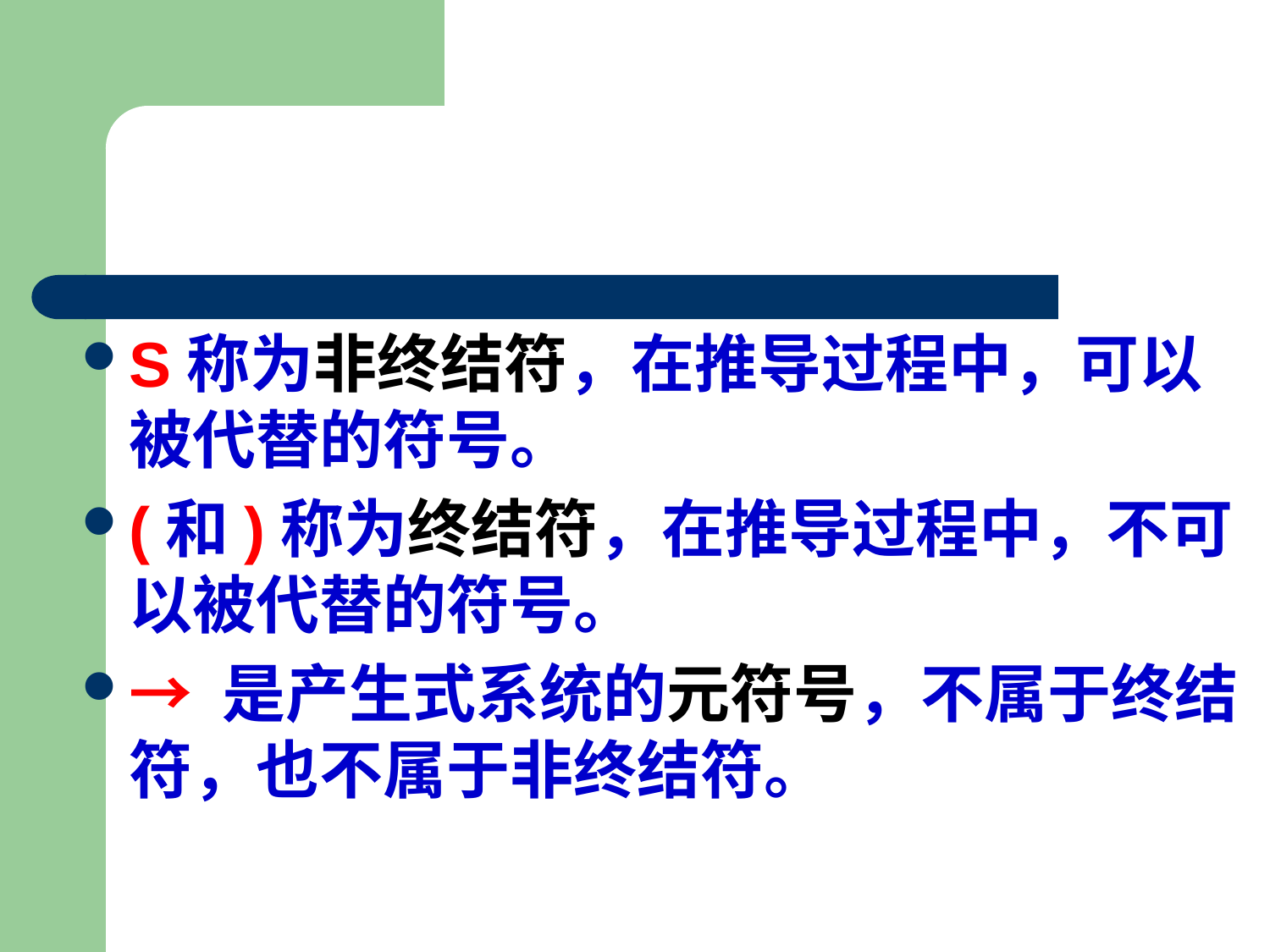

#
S称为非终结符，在推导过程中，可以被代替的符号。
(和)称为终结符，在推导过程中，不可以被代替的符号。
→ 是产生式系统的元符号，不属于终结符，也不属于非终结符。